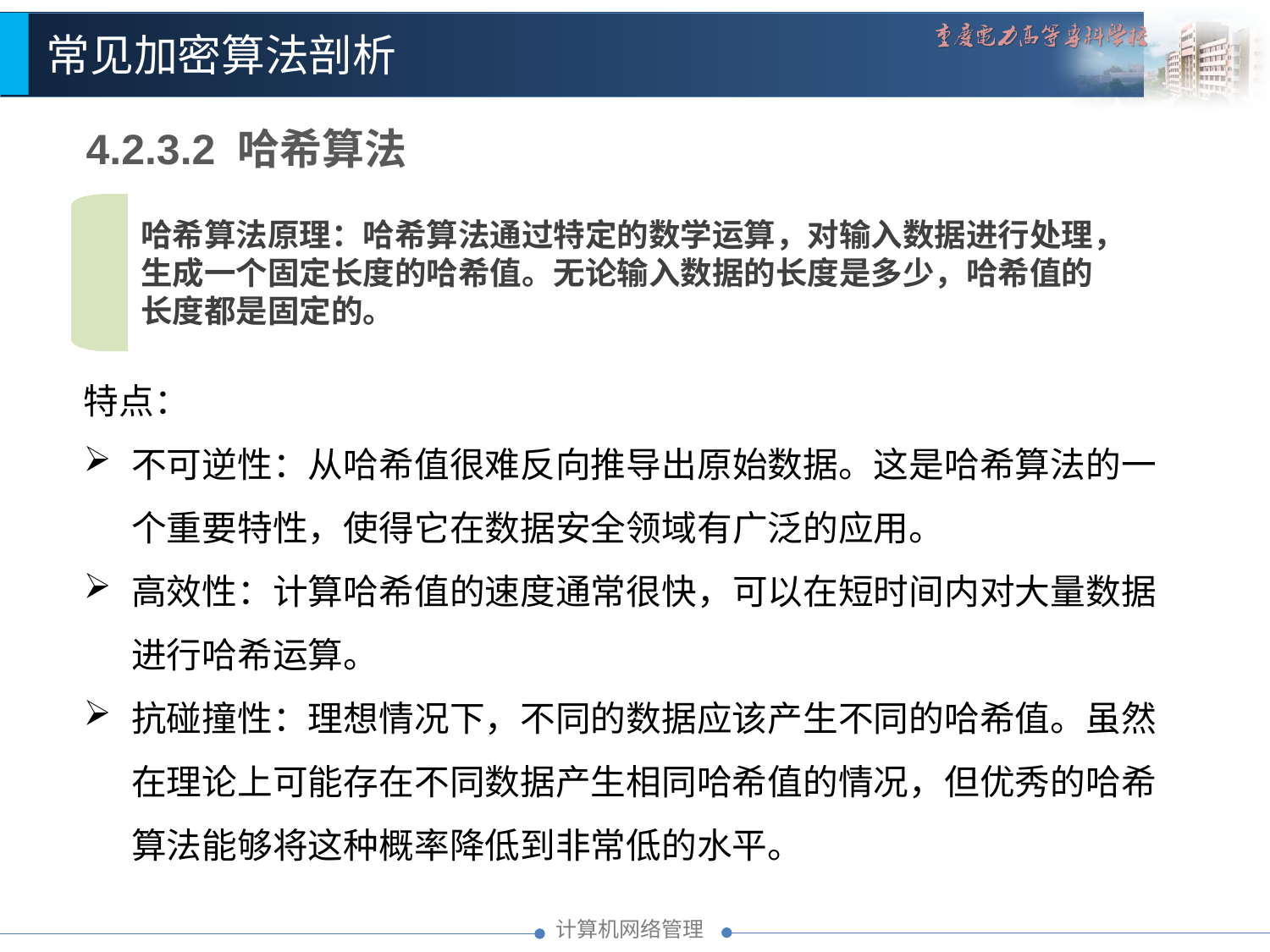

常见加密算法剖析
4.2.3.2 哈希算法

哈希算法原理：哈希算法通过特定的数学运算，对输入数据进行处理，生成一个固定长度的哈希值。无论输入数据的长度是多少，哈希值的长度都是固定的。
特点：
不可逆性：从哈希值很难反向推导出原始数据。这是哈希算法的一个重要特性，使得它在数据安全领域有广泛的应用。
高效性：计算哈希值的速度通常很快，可以在短时间内对大量数据进行哈希运算。
抗碰撞性：理想情况下，不同的数据应该产生不同的哈希值。虽然在理论上可能存在不同数据产生相同哈希值的情况，但优秀的哈希算法能够将这种概率降低到非常低的水平。